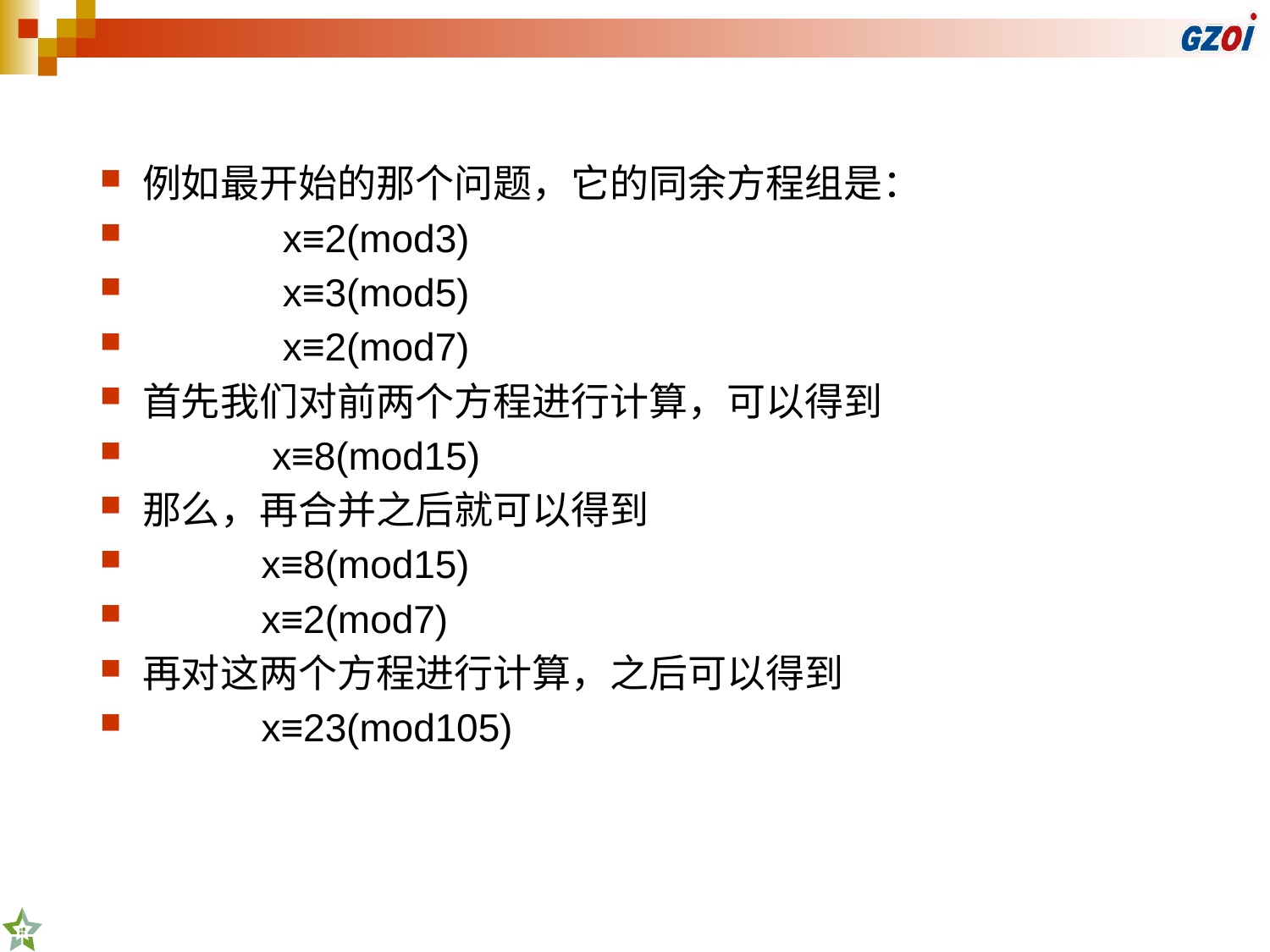

例如最开始的那个问题，它的同余方程组是：
             x≡2(mod3)
             x≡3(mod5)
             x≡2(mod7)
首先我们对前两个方程进行计算，可以得到
            x≡8(mod15)
那么，再合并之后就可以得到
           x≡8(mod15)
           x≡2(mod7)
再对这两个方程进行计算，之后可以得到
           x≡23(mod105)